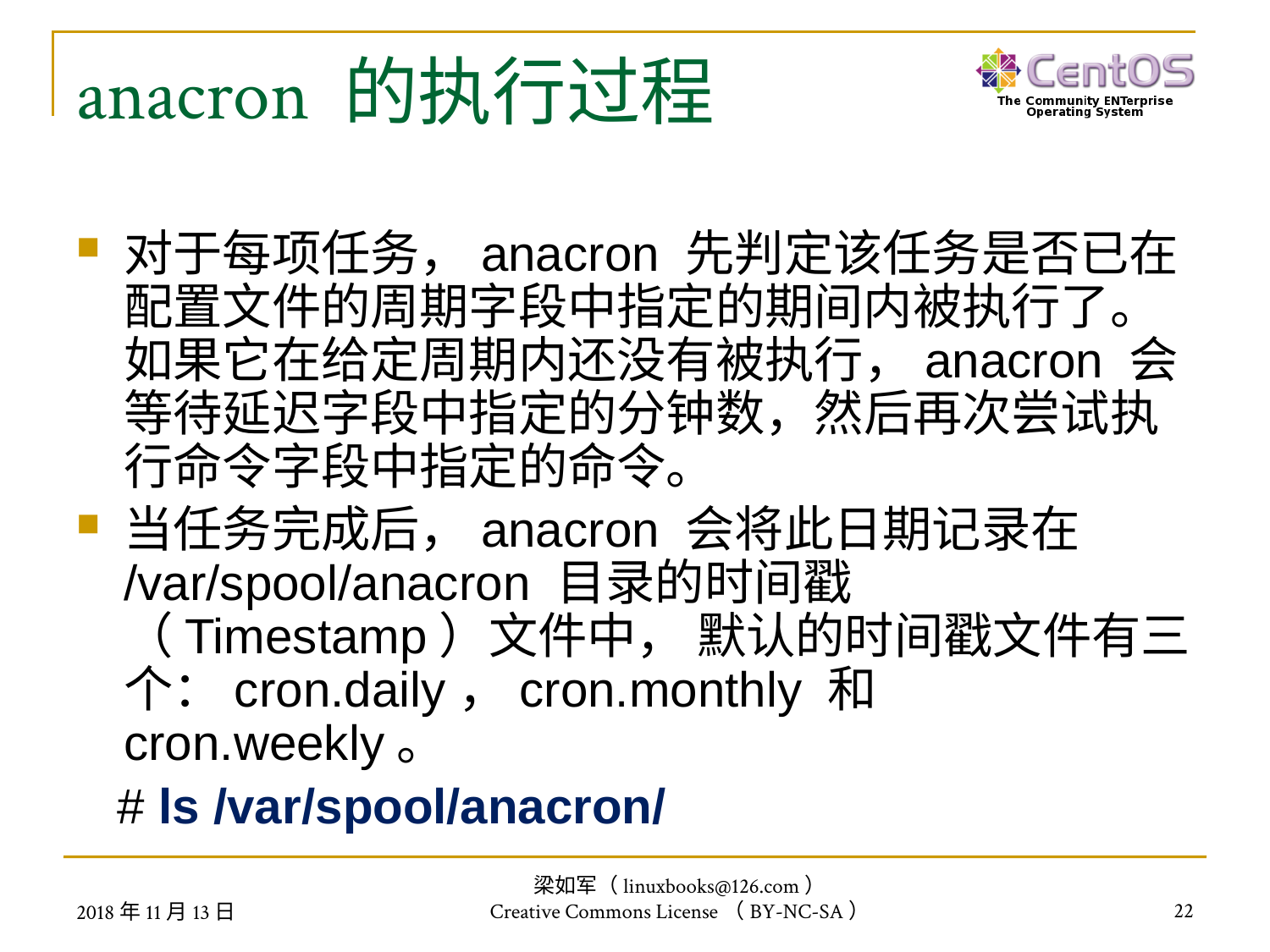

# anacron 的执行过程
对于每项任务，anacron 先判定该任务是否已在配置文件的周期字段中指定的期间内被执行了。 如果它在给定周期内还没有被执行，anacron 会等待延迟字段中指定的分钟数，然后再次尝试执行命令字段中指定的命令。
当任务完成后，anacron 会将此日期记录在 /var/spool/anacron 目录的时间戳（Timestamp）文件中， 默认的时间戳文件有三个：cron.daily，cron.monthly 和 cron.weekly。
   # ls /var/spool/anacron/
梁如军（linuxbooks@126.com）
Creative Commons License（BY-NC-SA）
2018年11月13日
22